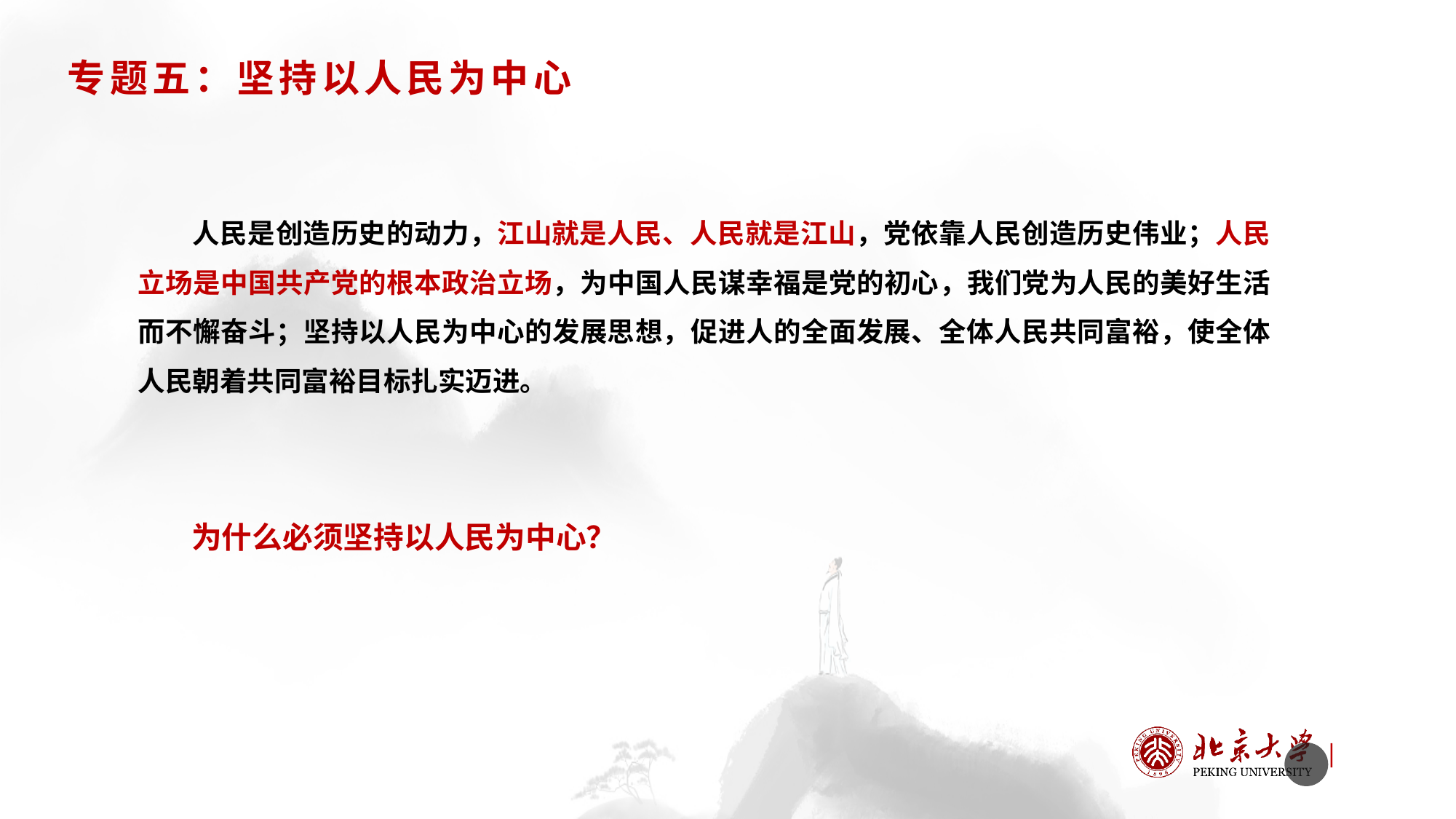

专题五：坚持以人民为中心

人民是创造历史的动力，江山就是人民、人民就是江山，党依靠人民创造历史伟业；人民立场是中国共产党的根本政治立场，为中国人民谋幸福是党的初心，我们党为人民的美好生活而不懈奋斗；坚持以人民为中心的发展思想，促进人的全面发展、全体人民共同富裕，使全体人民朝着共同富裕目标扎实迈进。
为什么必须坚持以人民为中心？
23